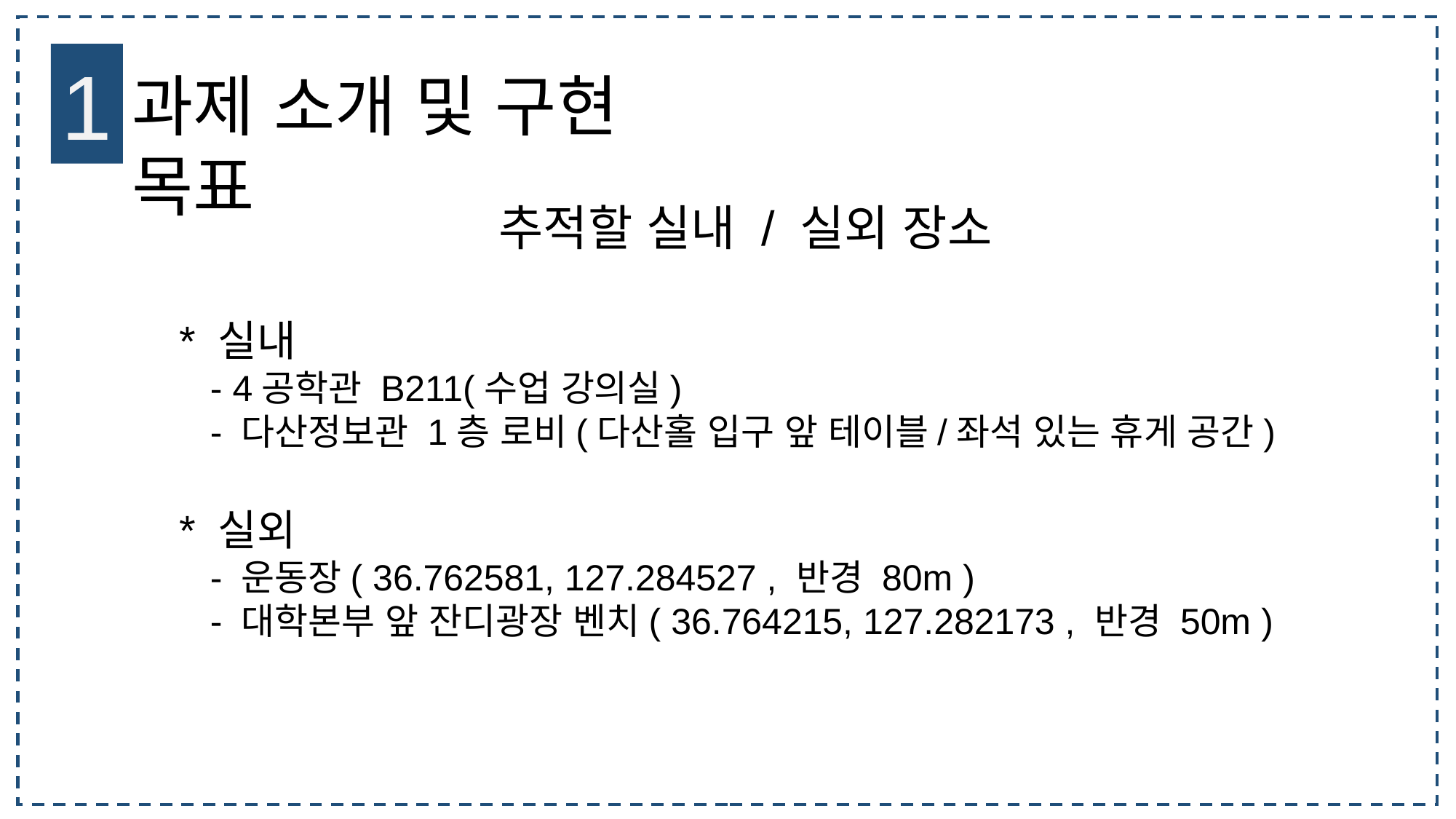

1
과제 소개 및 구현 목표
  추적할 실내 / 실외 장소

* 실내
   - 4공학관 B211(수업 강의실)
   - 다산정보관 1층 로비(다산홀 입구 앞 테이블/좌석 있는 휴게 공간)

* 실외
   - 운동장( 36.762581, 127.284527 , 반경 80m )
   - 대학본부 앞 잔디광장 벤치( 36.764215, 127.282173 , 반경 50m )